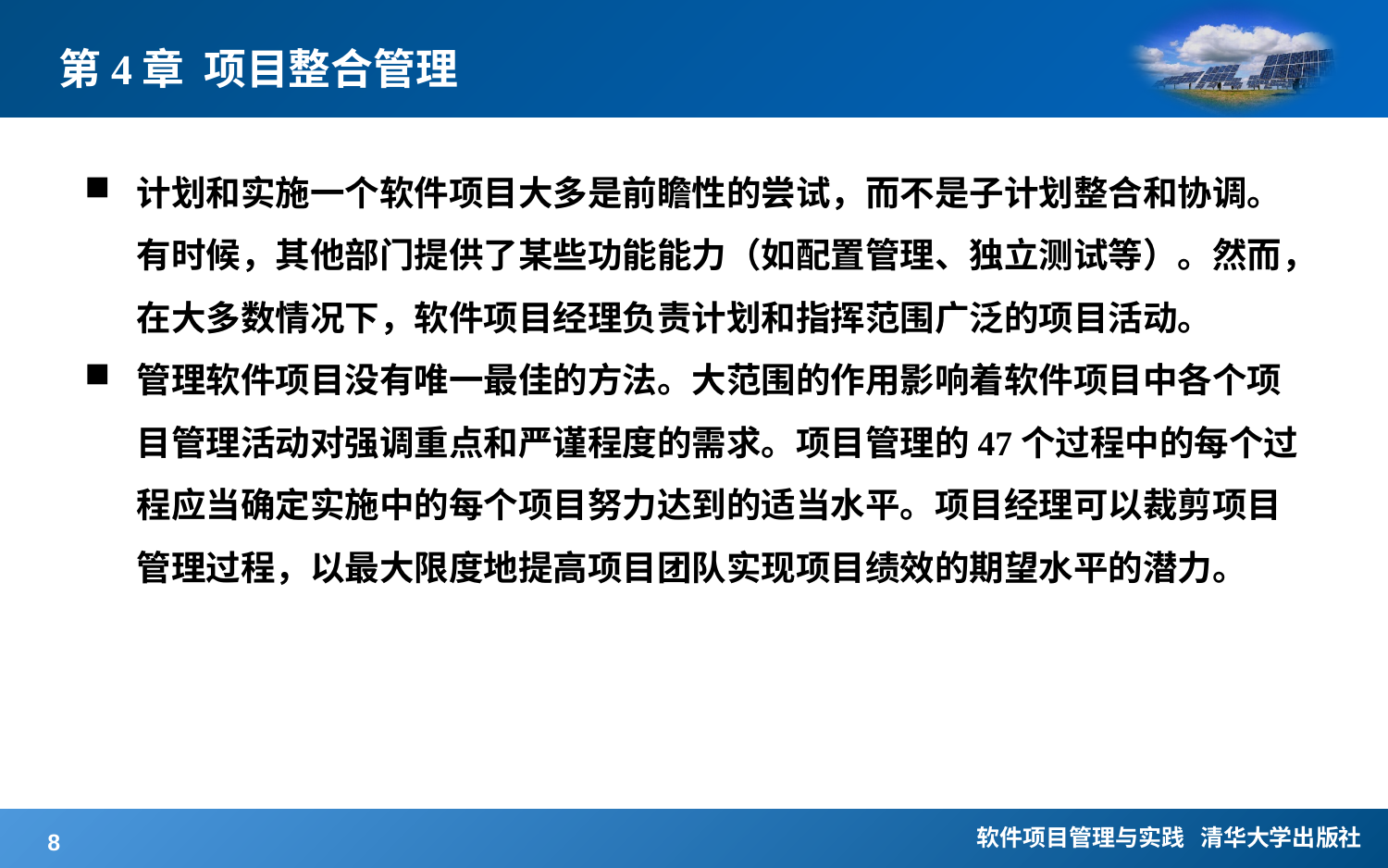

# 第4章  项目整合管理
计划和实施一个软件项目大多是前瞻性的尝试，而不是子计划整合和协调。有时候，其他部门提供了某些功能能力（如配置管理、独立测试等）。然而，在大多数情况下，软件项目经理负责计划和指挥范围广泛的项目活动。
管理软件项目没有唯一最佳的方法。大范围的作用影响着软件项目中各个项目管理活动对强调重点和严谨程度的需求。项目管理的47个过程中的每个过程应当确定实施中的每个项目努力达到的适当水平。项目经理可以裁剪项目管理过程，以最大限度地提高项目团队实现项目绩效的期望水平的潜力。